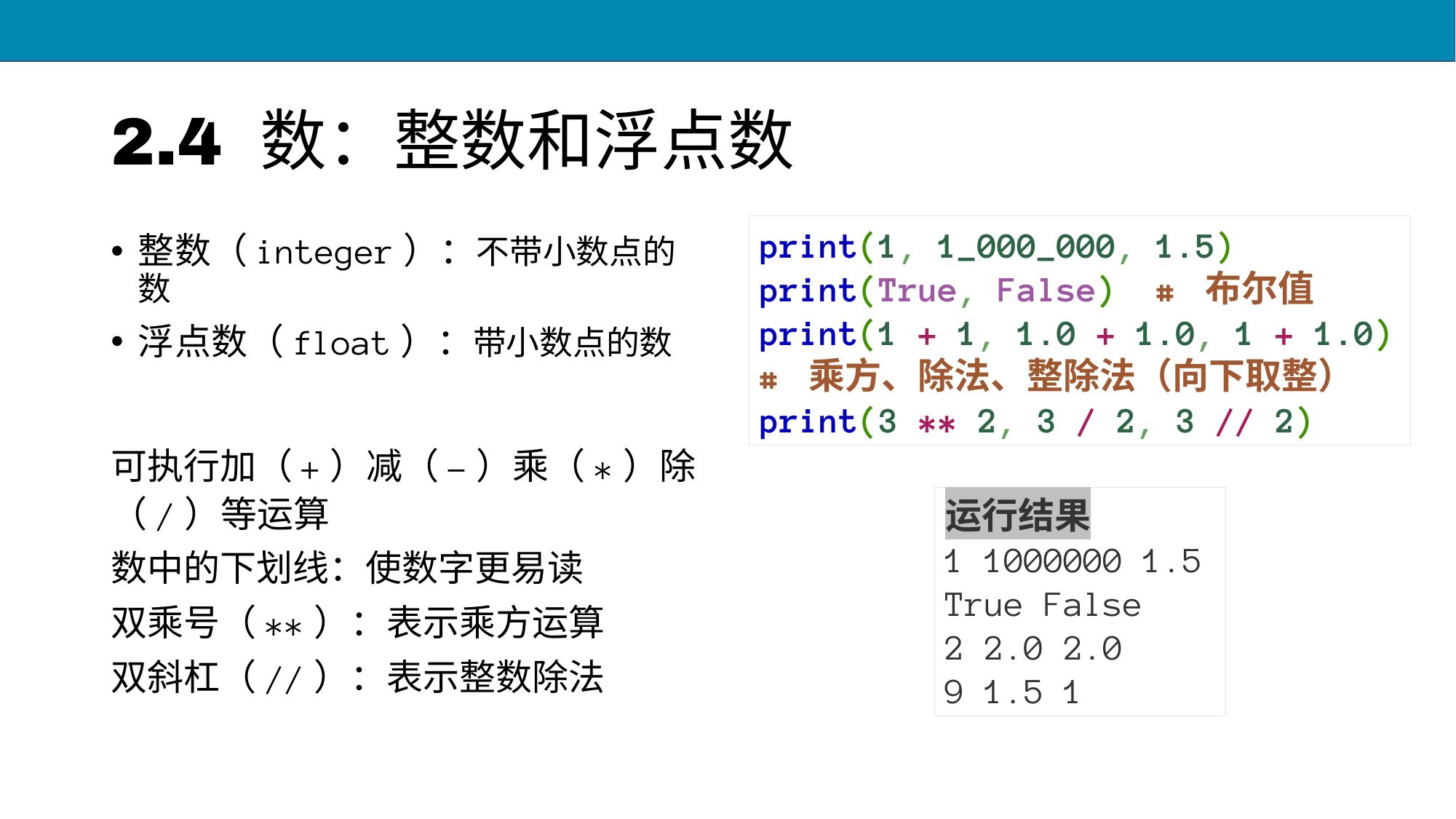

# 2.4 数：整数和浮点数
print(1, 1_000_000, 1.5)
print(True, False)  # 布尔值
print(1 + 1, 1.0 + 1.0, 1 + 1.0)
# 乘方、除法、整除法（向下取整） print(3 ** 2, 3 / 2, 3 // 2)
整数（integer）：不带小数点的数
浮点数（float）：带小数点的数

可执行加（+）减（-）乘（*）除（/）等运算
数中的下划线：使数字更易读
双乘号（**）：表示乘方运算
双斜杠（//）：表示整数除法
运行结果
1 1000000 1.5
True False
2 2.0 2.0
9 1.5 1